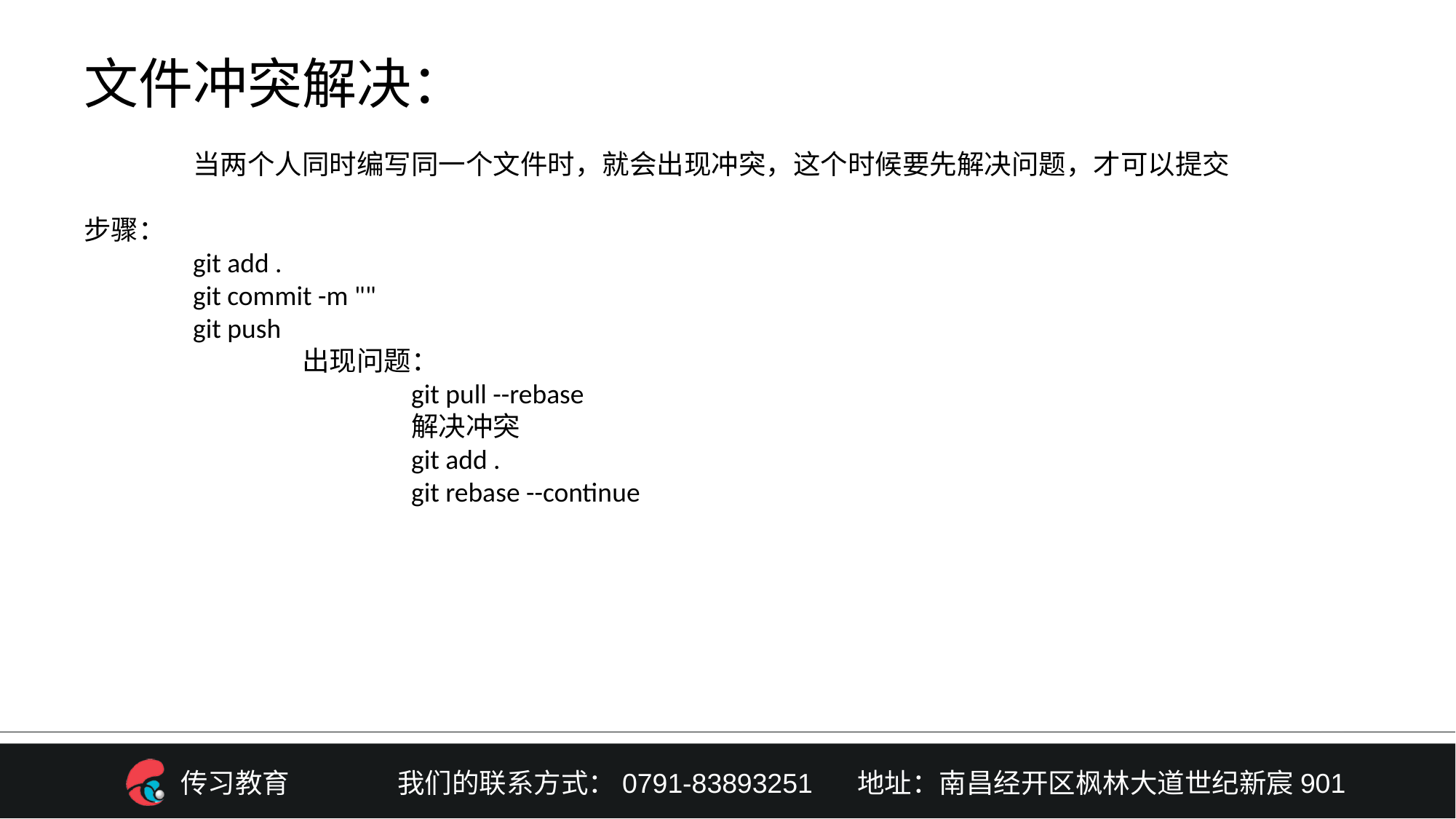

文件冲突解决：

	当两个人同时编写同一个文件时，就会出现冲突，这个时候要先解决问题，才可以提交

步骤：
	git add .
	git commit -m ""
	git push
		出现问题：
			git pull --rebase
			解决冲突
			git add .
			git rebase --continue